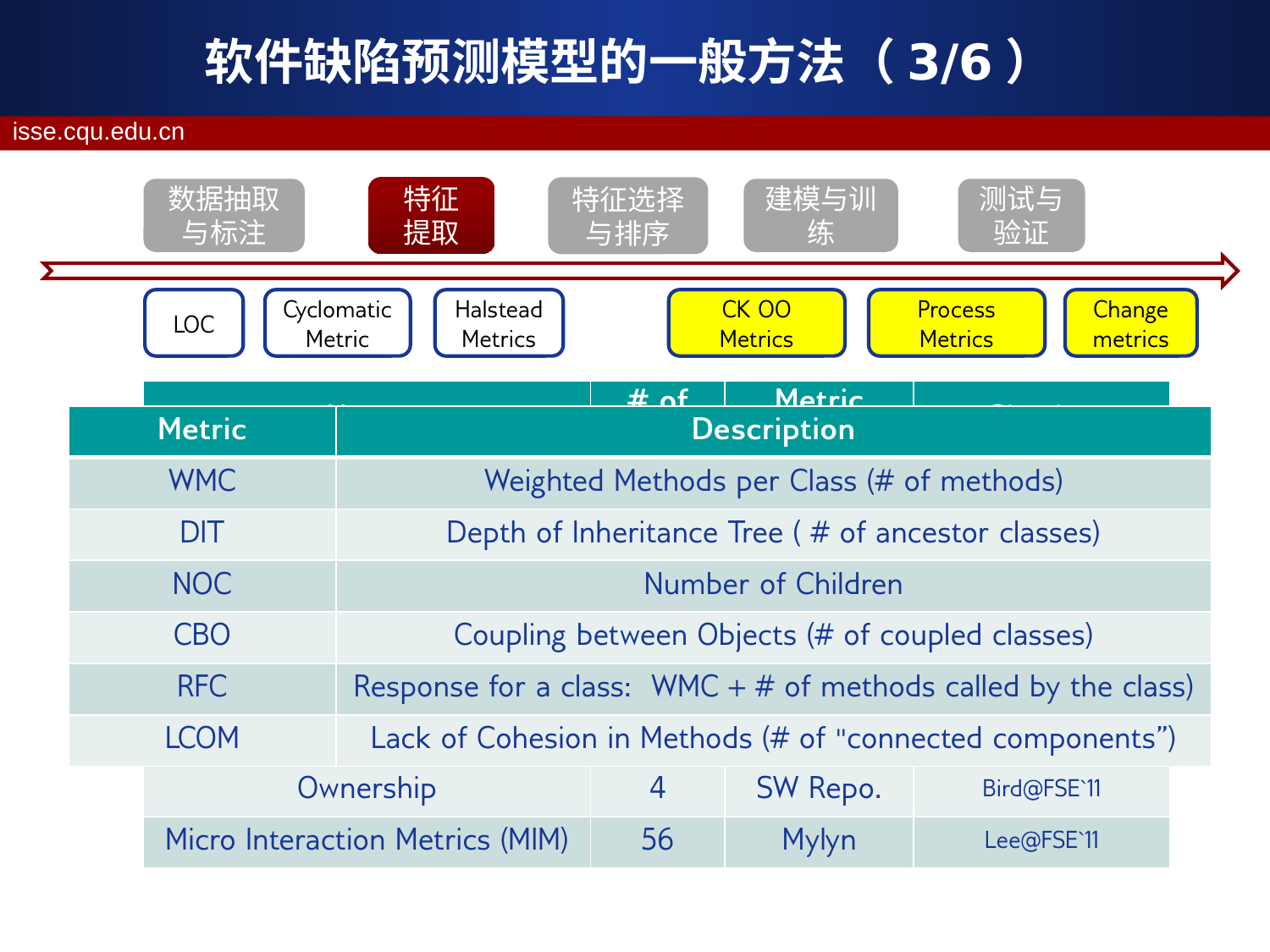

# 软件缺陷预测模型的一般方法（3/6）
特征
提取
特征选择与排序
数据抽取与标注
建模与训练
测试与验证

LOC
Cyclomatic Metric
Halstead Metrics
CK OO Metrics
Process Metrics
Change metrics
| Name | # of metrics | Metric source | Citation |
| --- | --- | --- | --- |
| Relative code change churn | 8 | SW Repo.\* | Nagappan@ICSE`05 |
| Change | 17 | SW Repo. | Moser@ICSE`08 |
| Change Entropy | 1 | SW Repo. | Hassan@ICSE`09 |
| Code metric churn Code Entropy | 2 | SW Repo. | D’Ambros@MSR`10 |
| Popularity | 5 | Email archive | Bacchelli@FASE`10 |
| Ownership | 4 | SW Repo. | Bird@FSE`11 |
| Micro Interaction Metrics (MIM) | 56 | Mylyn | Lee@FSE`11 |
| Metric | Description |
| --- | --- |
| WMC | Weighted Methods per Class (# of methods) |
| DIT | Depth of Inheritance Tree ( # of ancestor classes) |
| NOC | Number of Children |
| CBO | Coupling between Objects (# of coupled classes) |
| RFC | Response for a class: WMC + # of methods called by the class) |
| LCOM | Lack of Cohesion in Methods (# of "connected components”) |